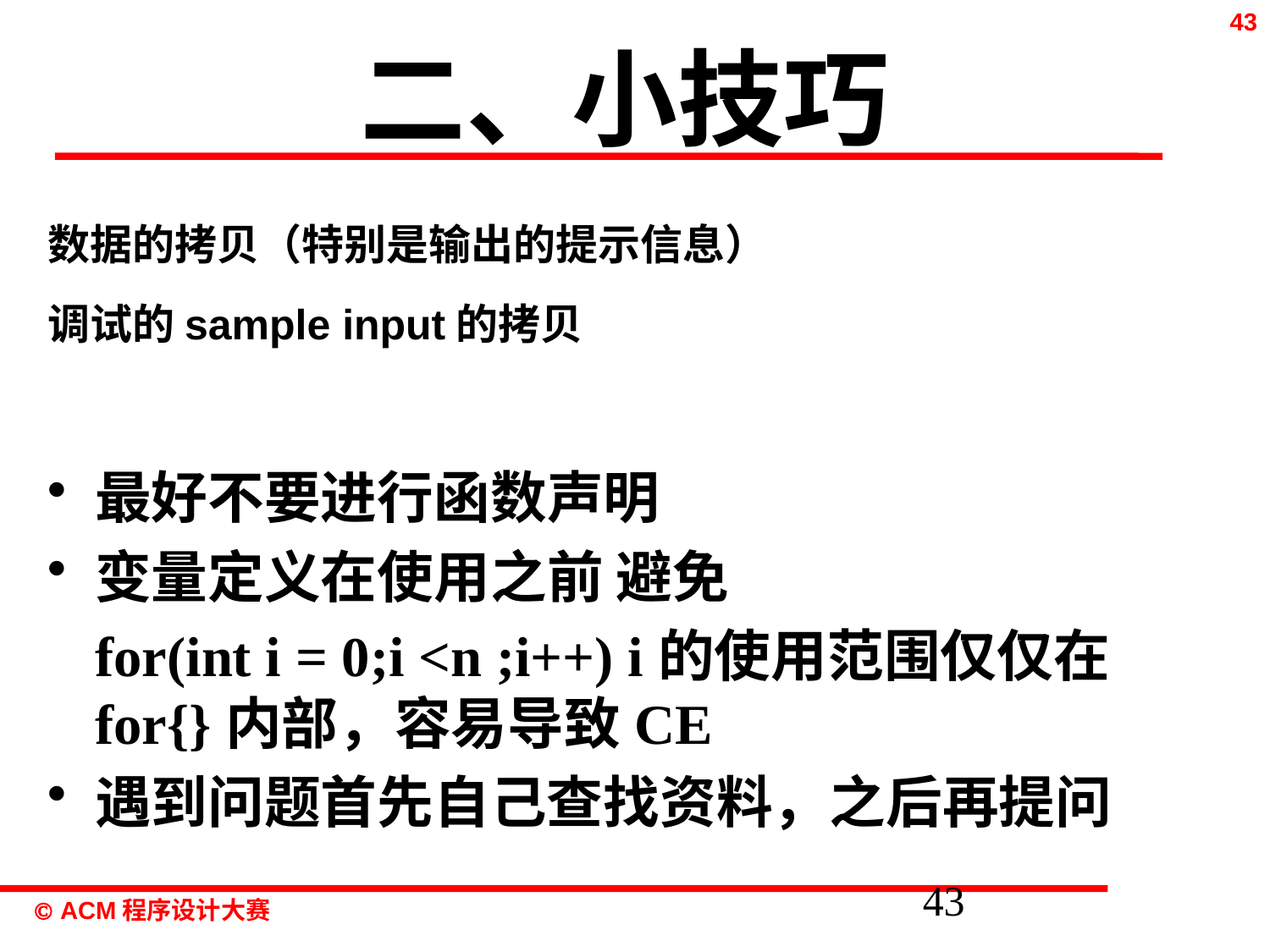

# 二、小技巧
数据的拷贝（特别是输出的提示信息）
调试的sample input的拷贝
最好不要进行函数声明
变量定义在使用之前 避免
	for(int i = 0;i <n ;i++) i的使用范围仅仅在for{}内部，容易导致CE
遇到问题首先自己查找资料，之后再提问
43